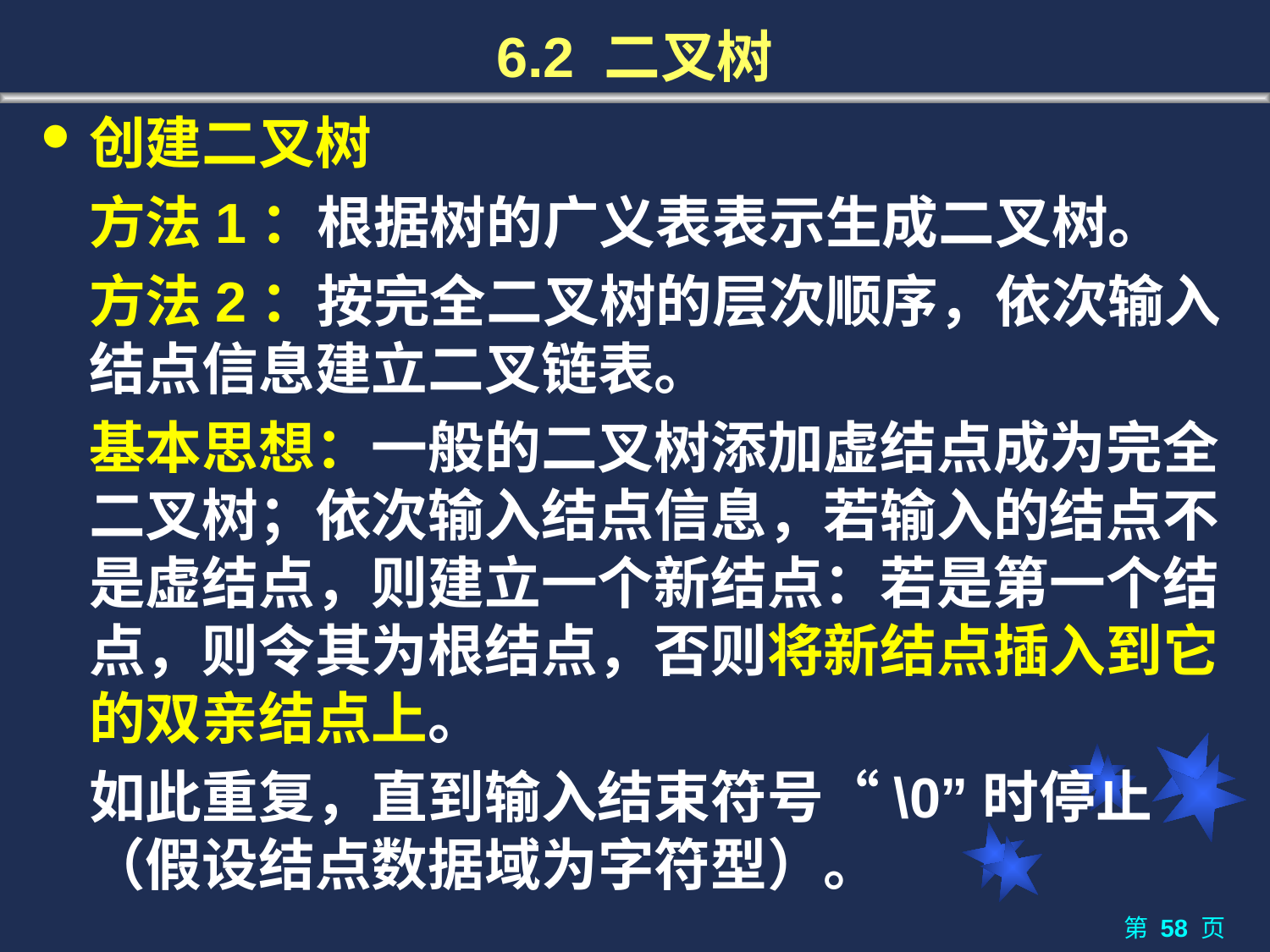

# 6.2 二叉树
创建二叉树
	方法1：根据树的广义表表示生成二叉树。
	方法2：按完全二叉树的层次顺序，依次输入结点信息建立二叉链表。
	基本思想：一般的二叉树添加虚结点成为完全二叉树；依次输入结点信息，若输入的结点不是虚结点，则建立一个新结点：若是第一个结点，则令其为根结点，否则将新结点插入到它的双亲结点上。
	如此重复，直到输入结束符号“\0”时停止（假设结点数据域为字符型）。
第 58 页